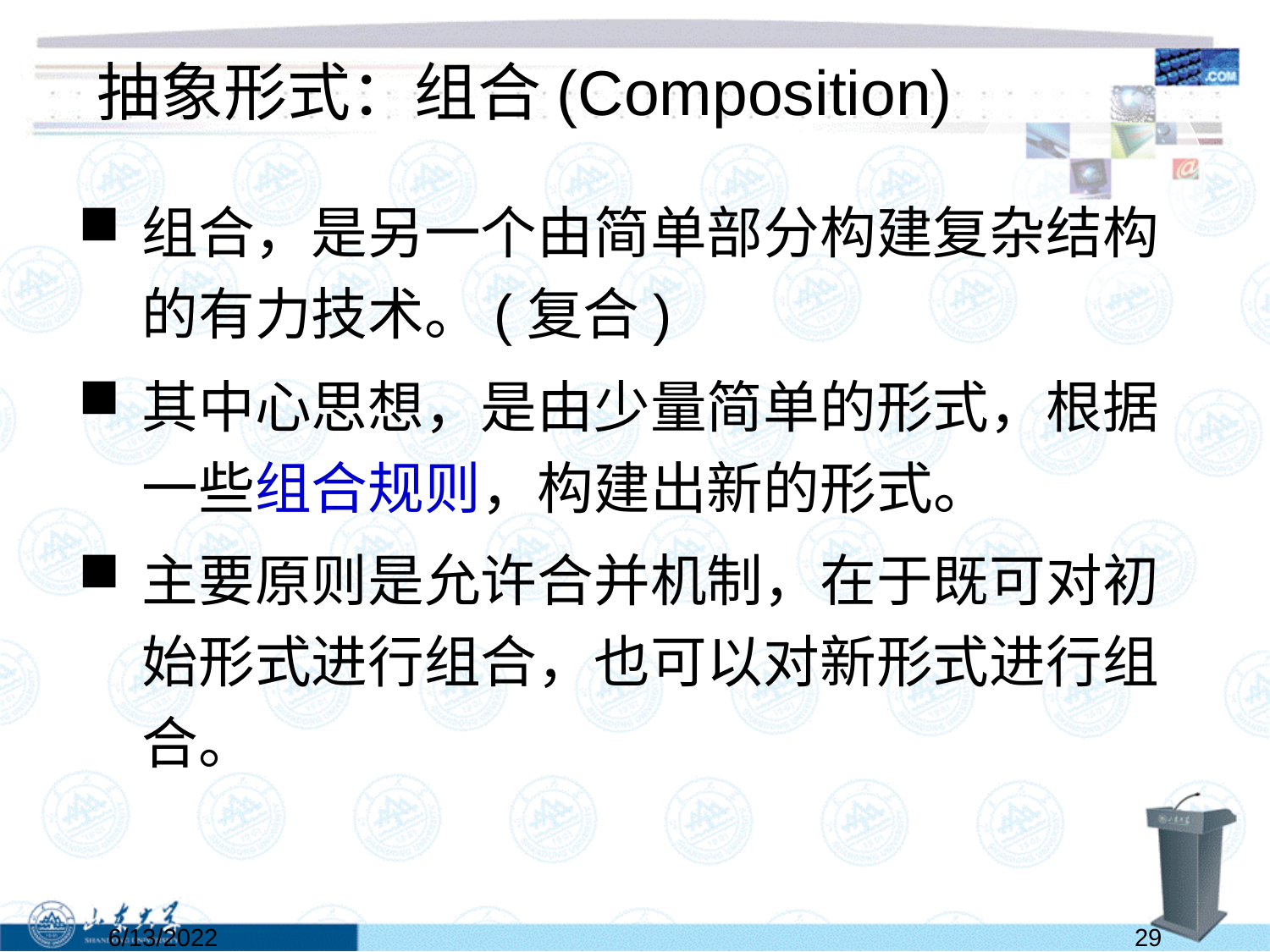

# 抽象形式：组合(Composition)
组合，是另一个由简单部分构建复杂结构的有力技术。(复合)
其中心思想，是由少量简单的形式，根据一些组合规则，构建出新的形式。
主要原则是允许合并机制，在于既可对初始形式进行组合，也可以对新形式进行组合。
6/13/2022
29